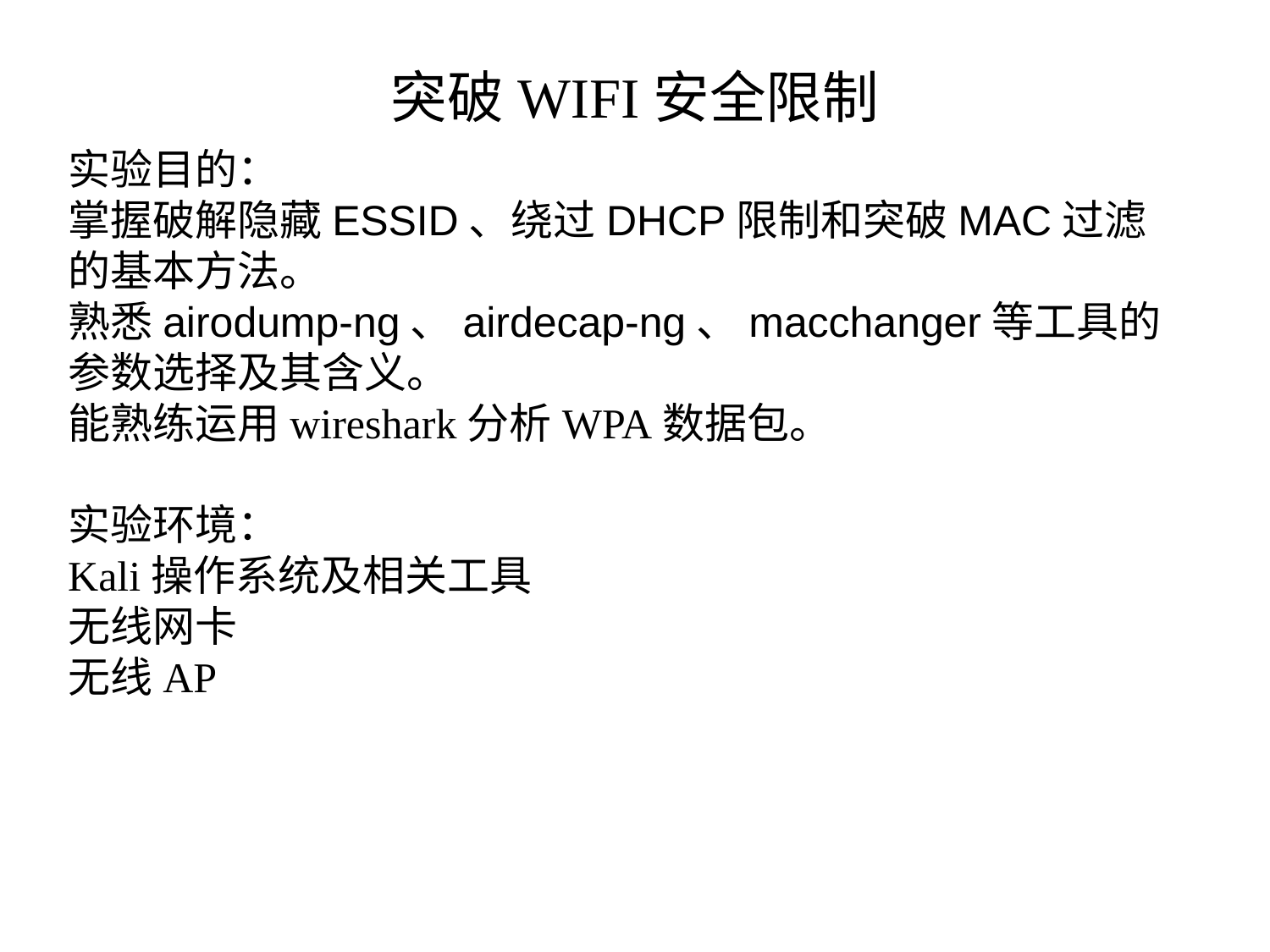

# 突破WIFI安全限制
实验目的：
掌握破解隐藏ESSID、绕过DHCP限制和突破MAC过滤的基本方法。
熟悉airodump-ng、airdecap-ng、macchanger等工具的参数选择及其含义。
能熟练运用wireshark分析WPA数据包。

实验环境：
Kali操作系统及相关工具
无线网卡
无线AP